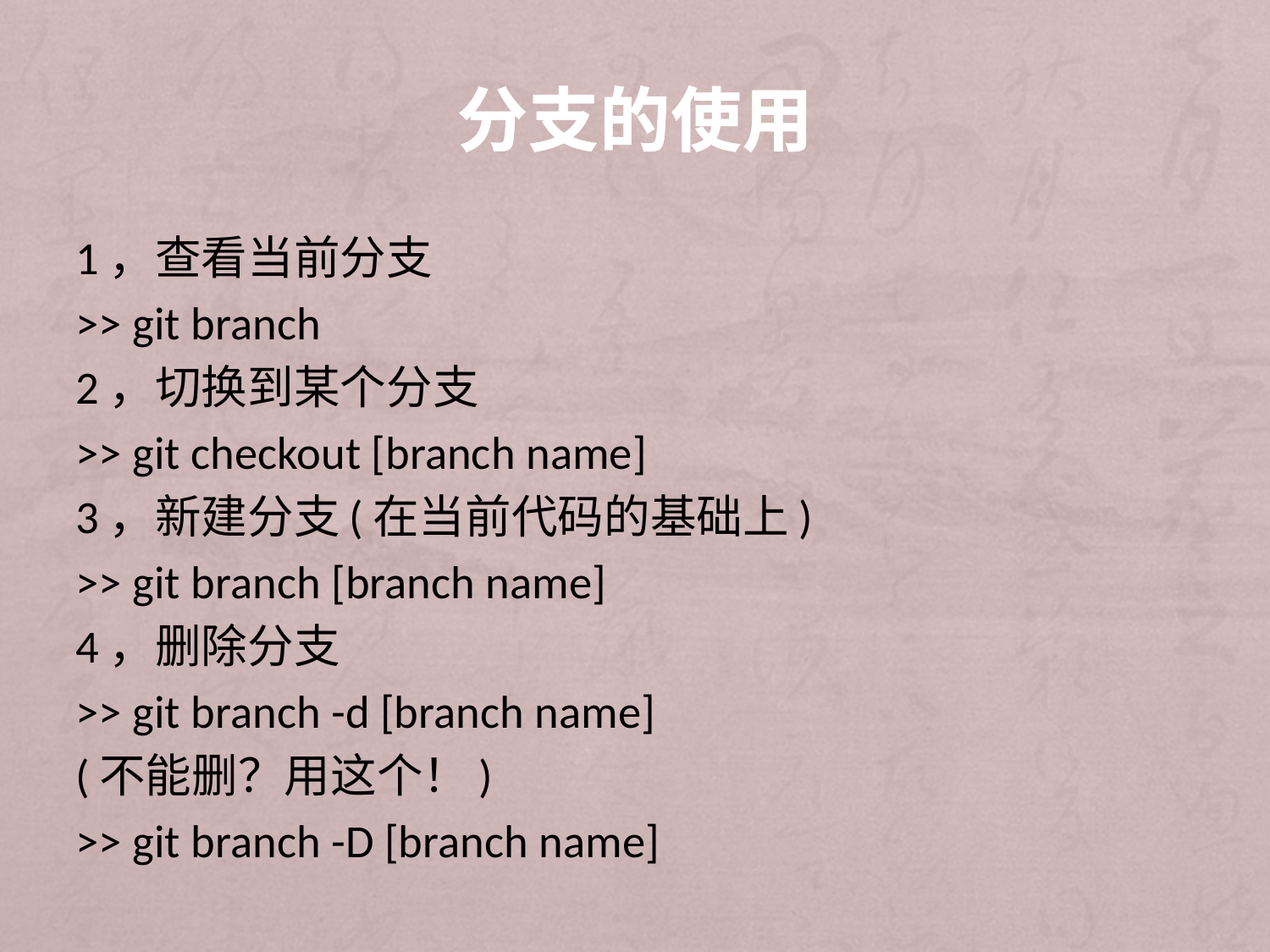

# 分支的使用
1，查看当前分支
>> git branch
2，切换到某个分支
>> git checkout [branch name]
3，新建分支(在当前代码的基础上)
>> git branch [branch name]
4，删除分支
>> git branch -d [branch name]
(不能删？用这个！)
>> git branch -D [branch name]